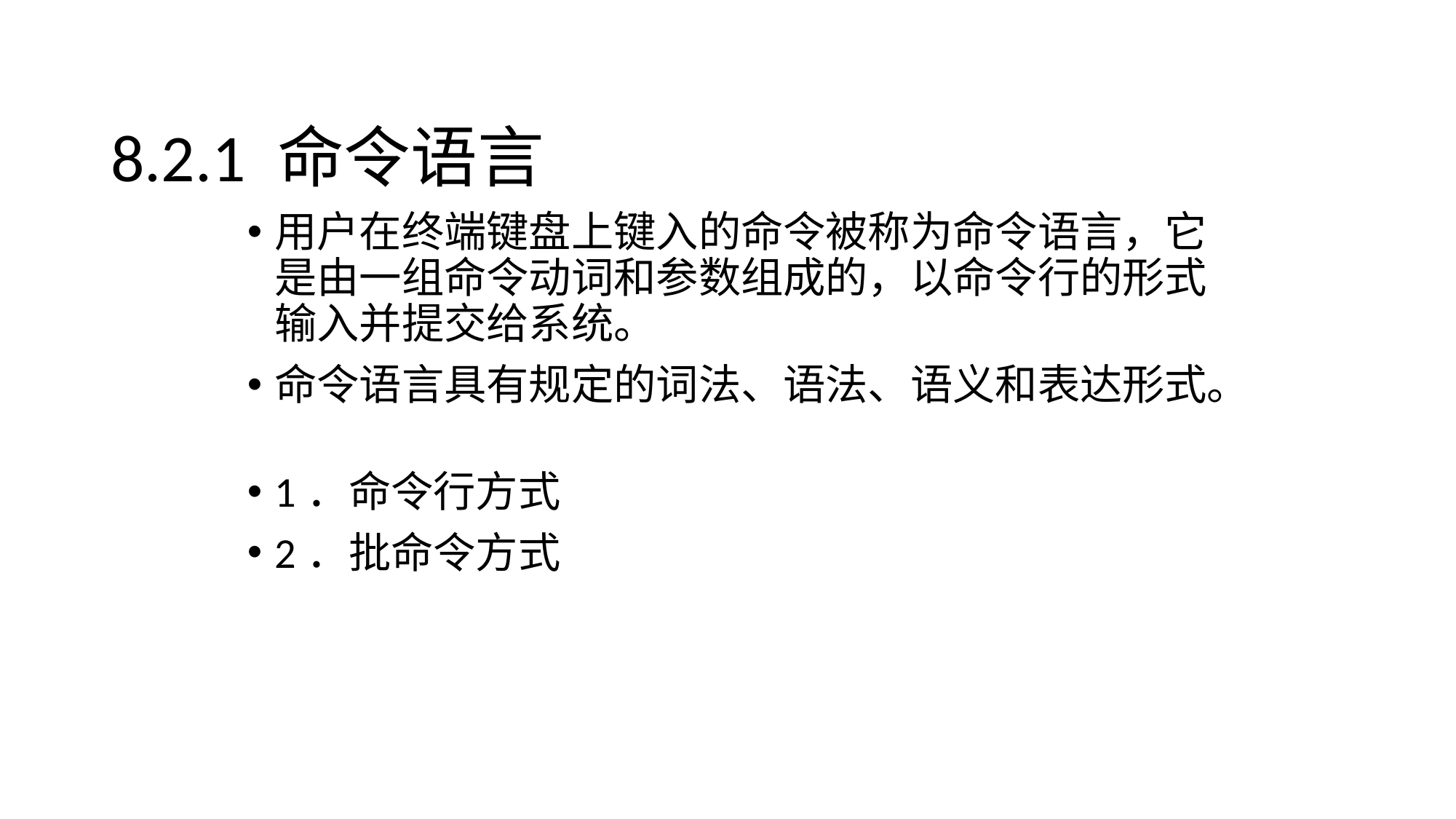

# 8.2.1 命令语言
用户在终端键盘上键入的命令被称为命令语言，它是由一组命令动词和参数组成的，以命令行的形式输入并提交给系统。
命令语言具有规定的词法、语法、语义和表达形式。
1．命令行方式
2．批命令方式
2